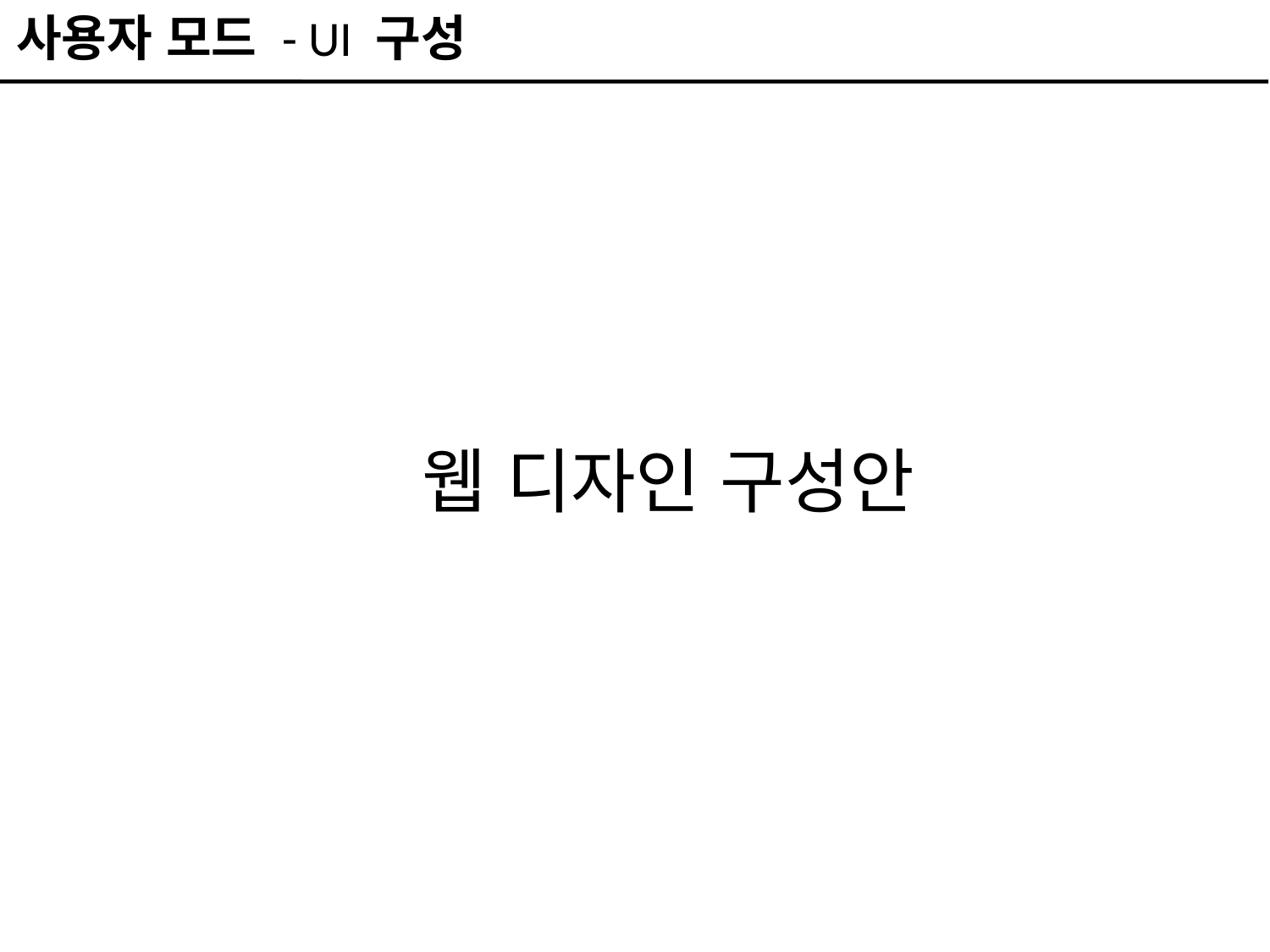

사용자 모드 - UI 구성

웹 디자인 구성안